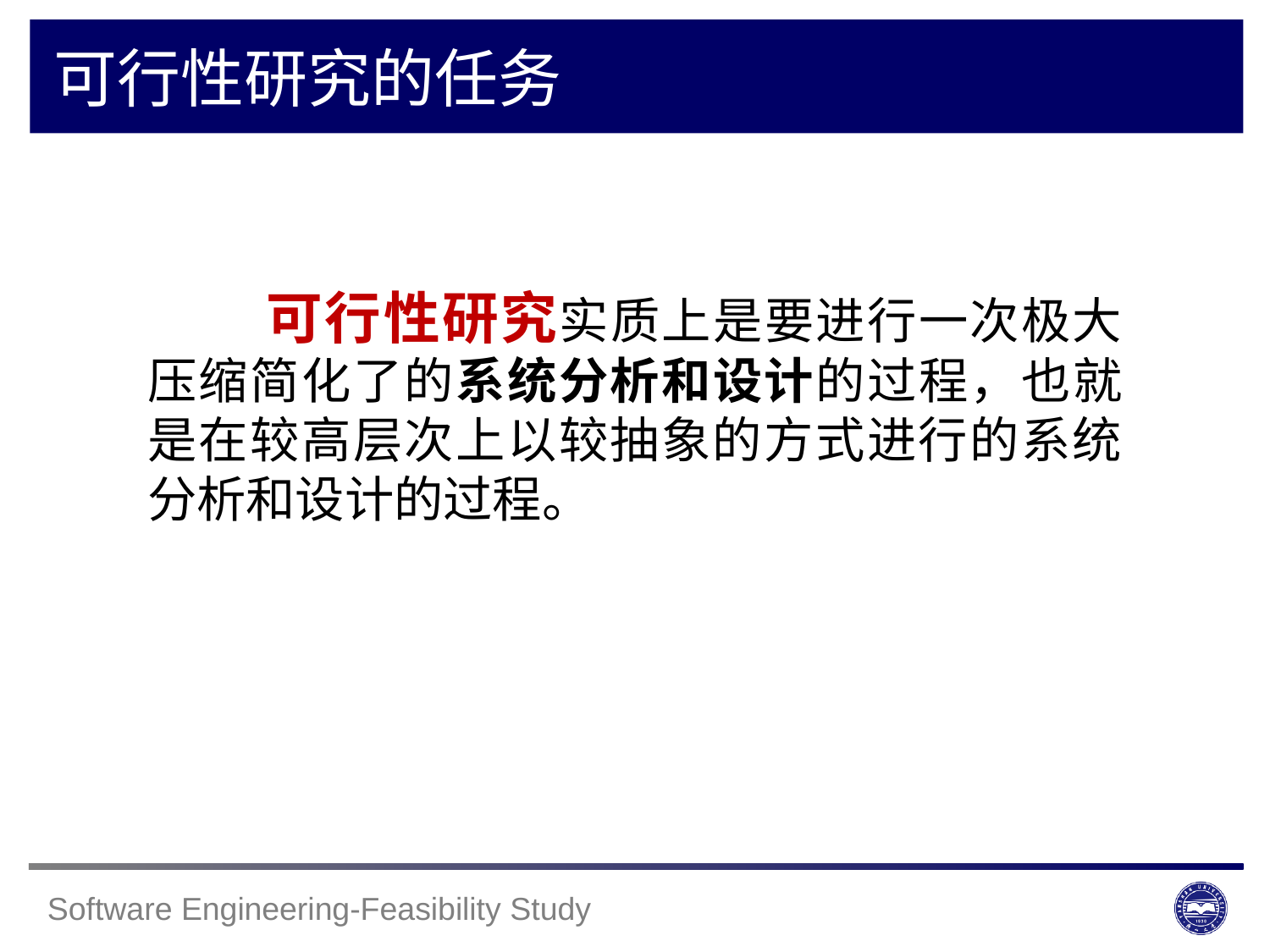

可行性研究的任务
       可行性研究实质上是要进行一次极大压缩简化了的系统分析和设计的过程，也就是在较高层次上以较抽象的方式进行的系统分析和设计的过程。